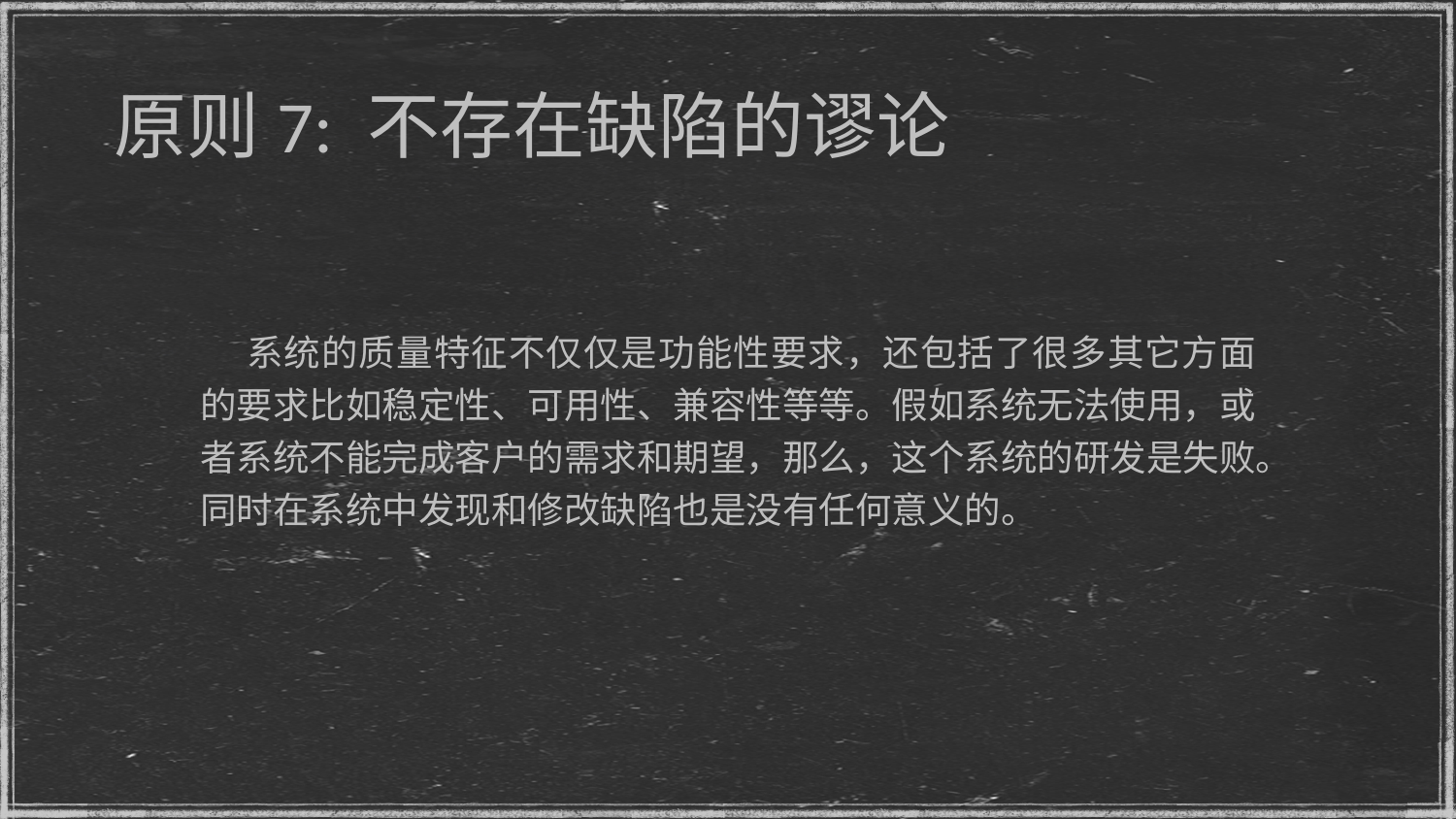

原则7: 不存在缺陷的谬论
    系统的质量特征不仅仅是功能性要求，还包括了很多其它方面的要求比如稳定性、可用性、兼容性等等。假如系统无法使用，或者系统不能完成客户的需求和期望，那么，这个系统的研发是失败。同时在系统中发现和修改缺陷也是没有任何意义的。